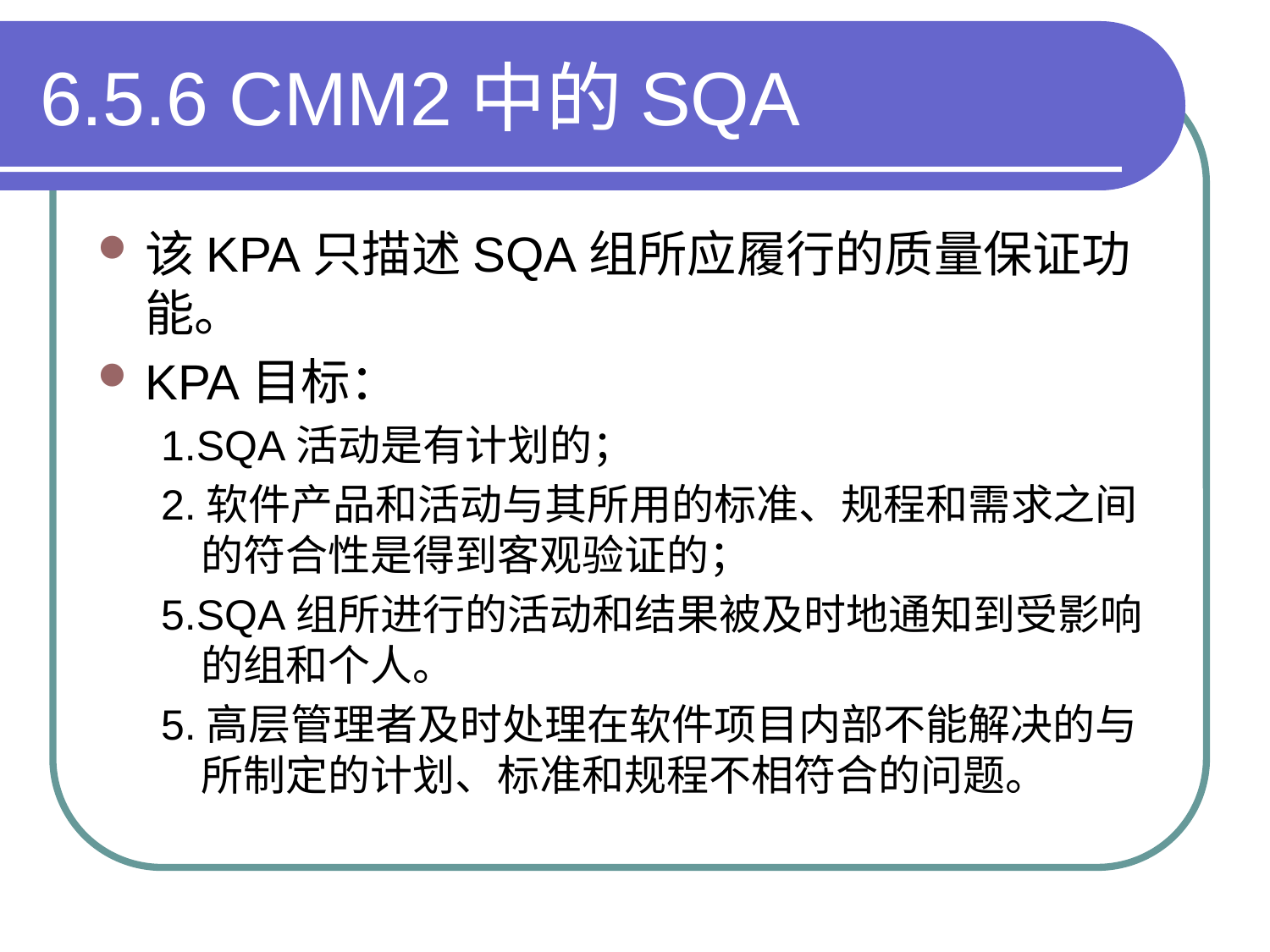

# 6.5.6 CMM2中的SQA
该KPA只描述SQA组所应履行的质量保证功能。
KPA目标：
1.SQA活动是有计划的；
2.软件产品和活动与其所用的标准、规程和需求之间的符合性是得到客观验证的；
5.SQA组所进行的活动和结果被及时地通知到受影响的组和个人。
5.高层管理者及时处理在软件项目内部不能解决的与所制定的计划、标准和规程不相符合的问题。

91